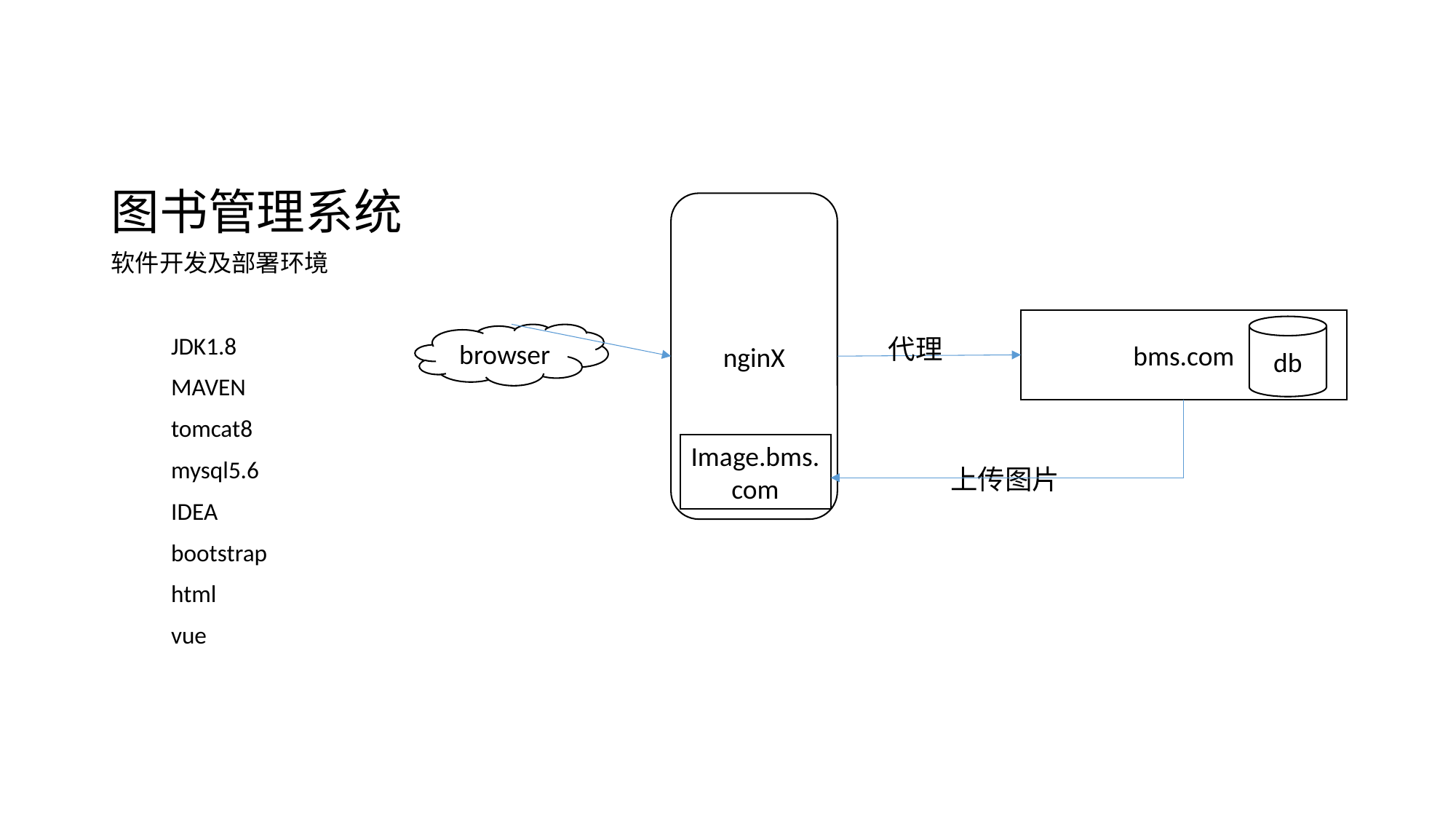

# 图书管理系统
nginX
软件开发及部署环境

           JDK1.8
           MAVEN
           tomcat8
           mysql5.6
           IDEA
           bootstrap
           html
           vue
bms.com
db
browser
代理
Image.bms.com
上传图片